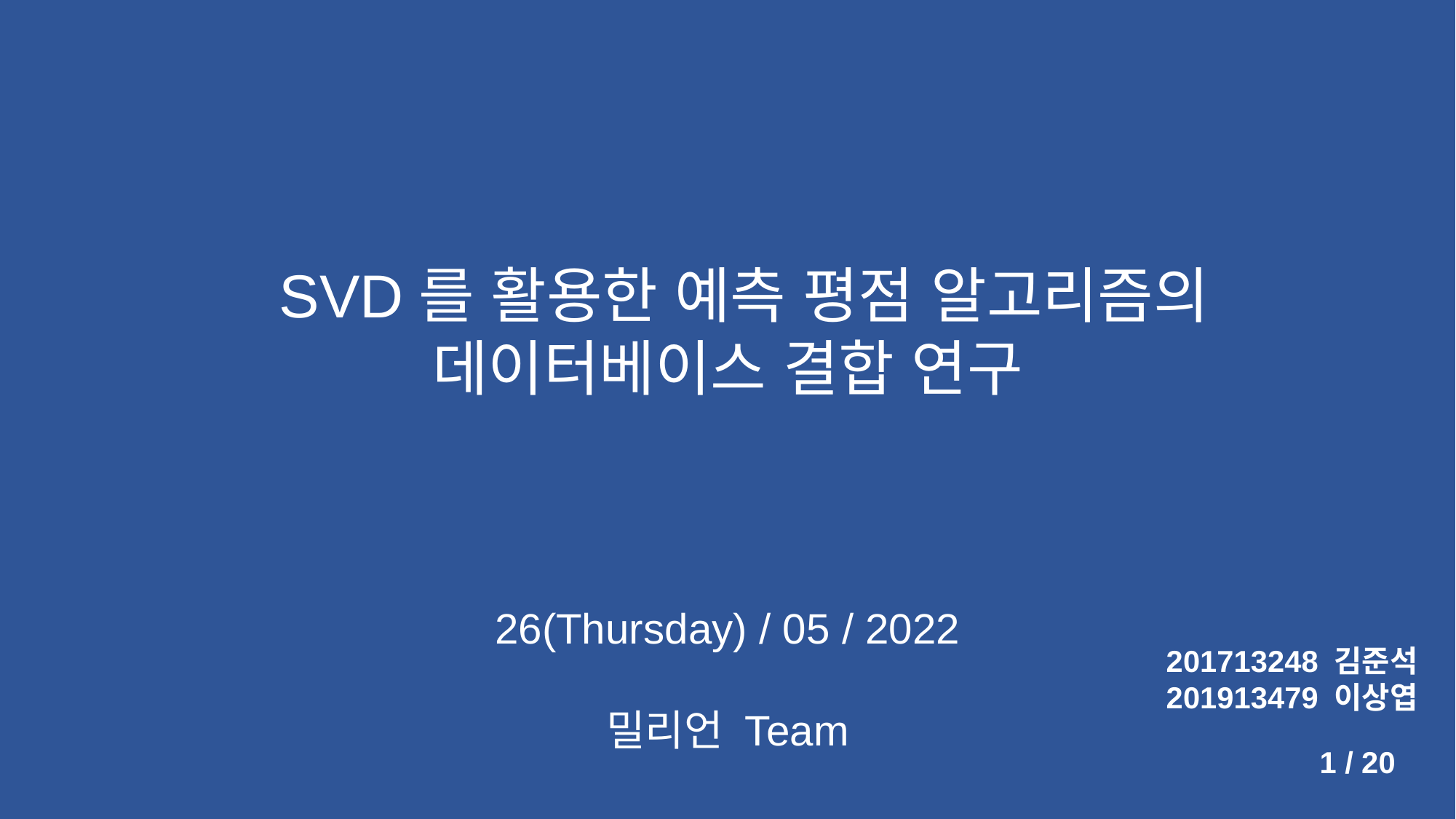

SVD를 활용한 예측 평점 알고리즘의 데이터베이스 결합 연구

26(Thursday) / 05 / 2022

밀리언 Team
201713248 김준석
201913479 이상엽
  1 / 20